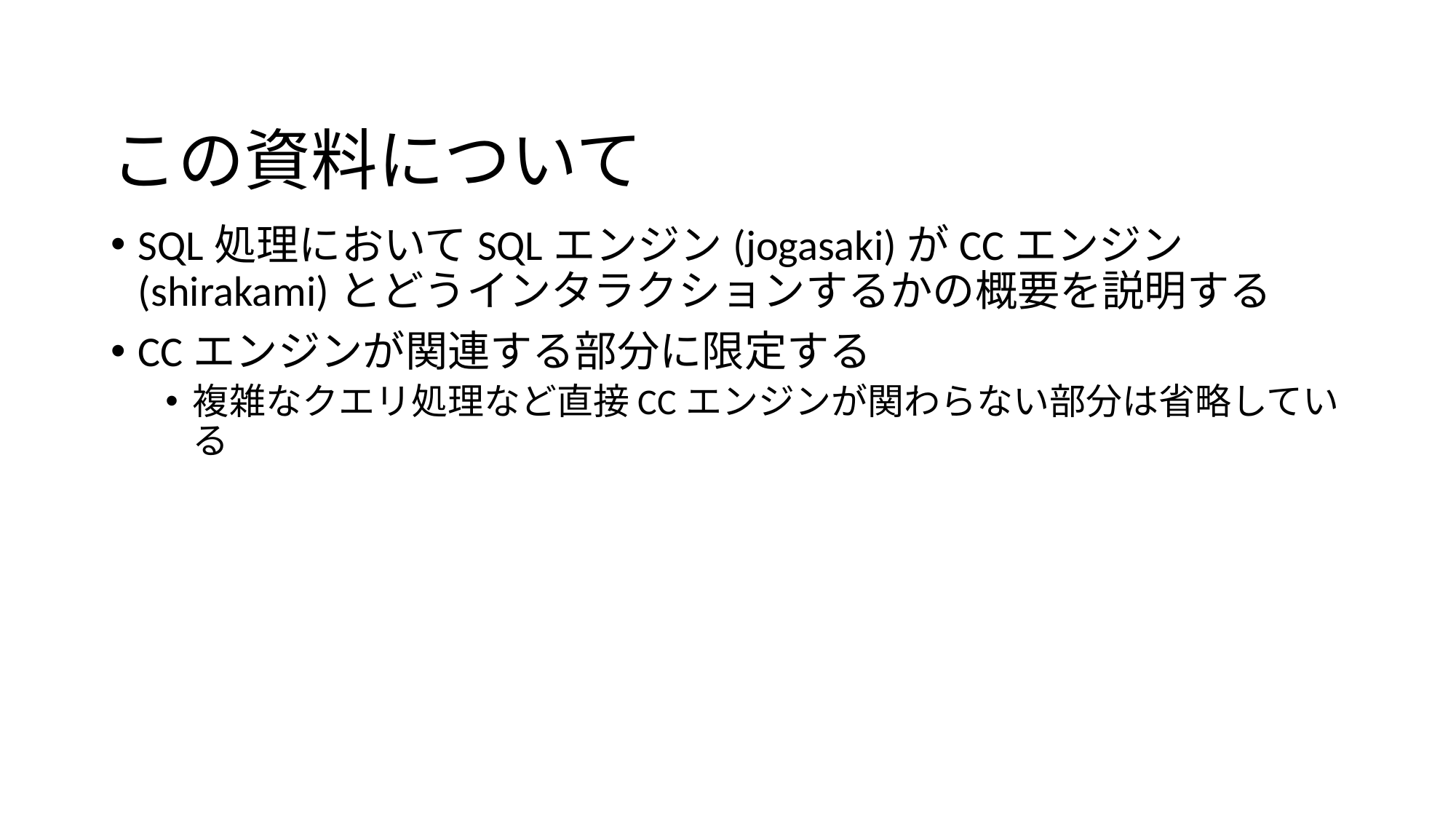

# この資料について
SQL処理においてSQLエンジン(jogasaki)がCCエンジン(shirakami)とどうインタラクションするかの概要を説明する
CCエンジンが関連する部分に限定する
複雑なクエリ処理など直接CCエンジンが関わらない部分は省略している